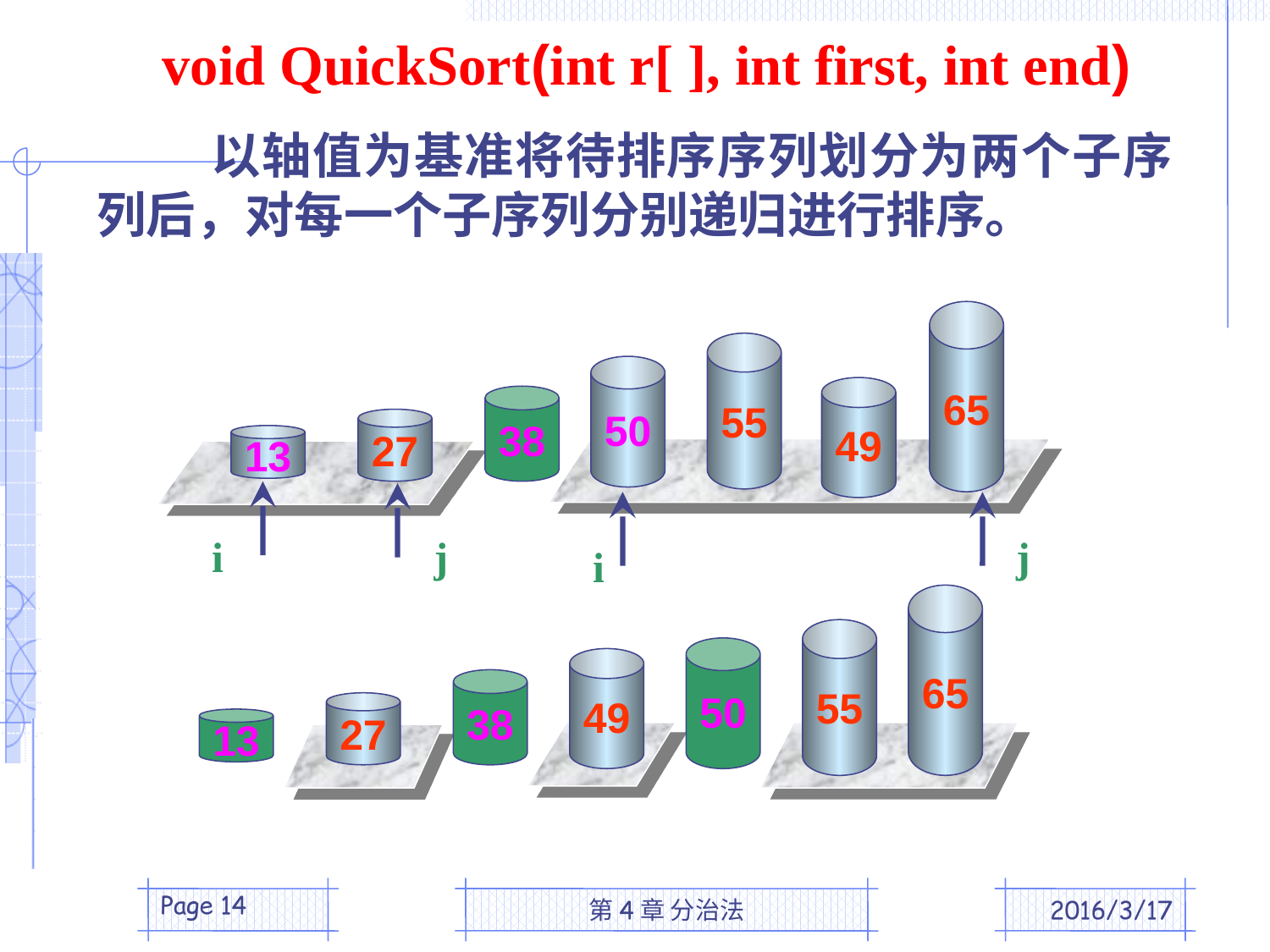

void QuickSort(int r[ ], int first, int end)
        以轴值为基准将待排序序列划分为两个子序列后，对每一个子序列分别递归进行排序。
65
55
50
49
38
27
13

i
j
j
i
65
55
50
49
38
27
13

Page 14
第4章 分治法
2016/3/17